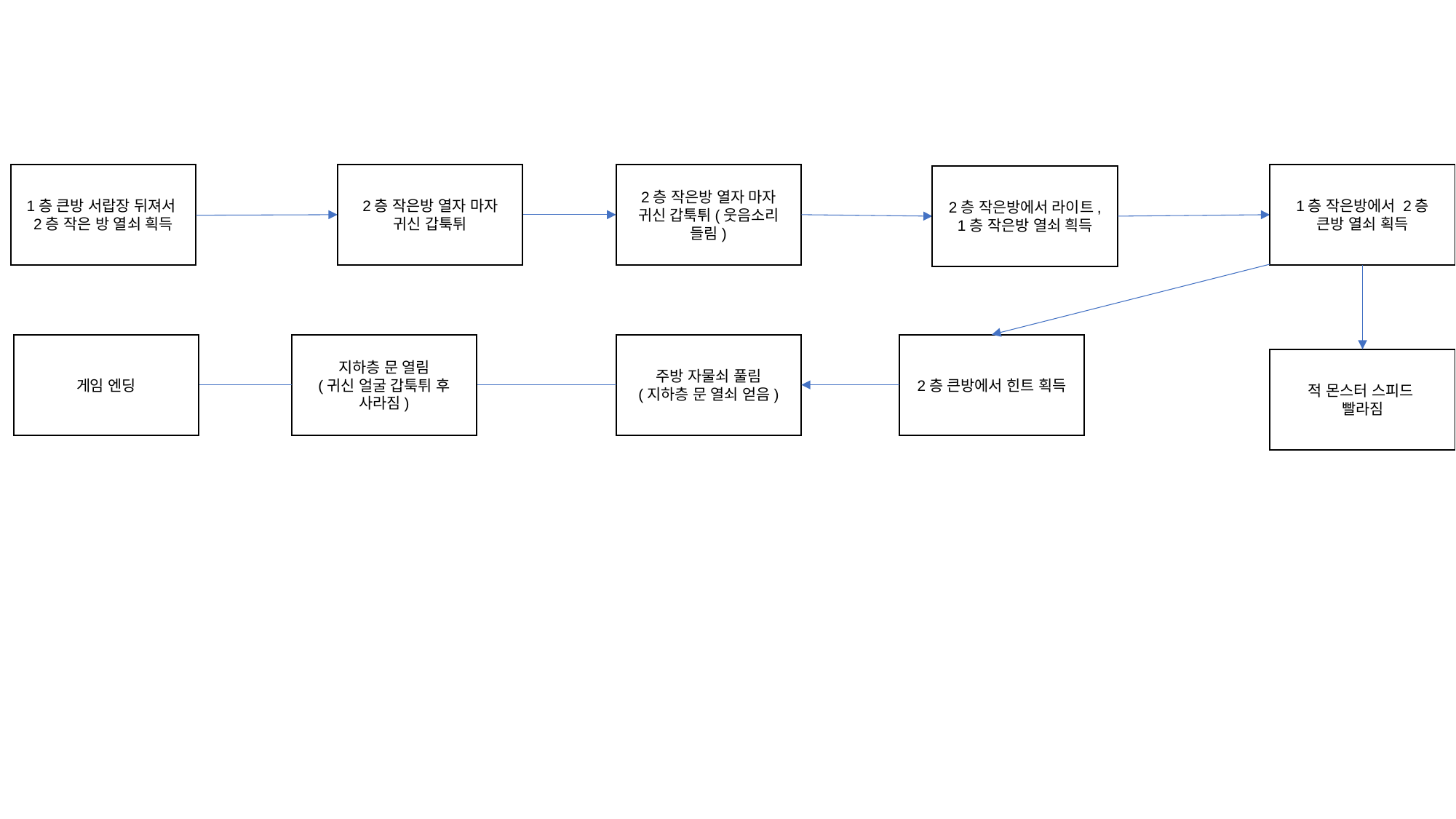

1층 큰방 서랍장 뒤져서
2층 작은 방 열쇠 흭득
2층 작은방 열자 마자 귀신 갑툭튀
2층 작은방 열자 마자 귀신 갑툭튀(웃음소리 들림)
1층 작은방에서 2층 큰방 열쇠 획득
2층 작은방에서 라이트, 1층 작은방 열쇠 흭득
게임 엔딩
지하층 문 열림
(귀신 얼굴 갑툭튀 후
사라짐)
주방 자물쇠 풀림
(지하층 문 열쇠 얻음)
2층 큰방에서 힌트 획득
적 몬스터 스피드
빨라짐